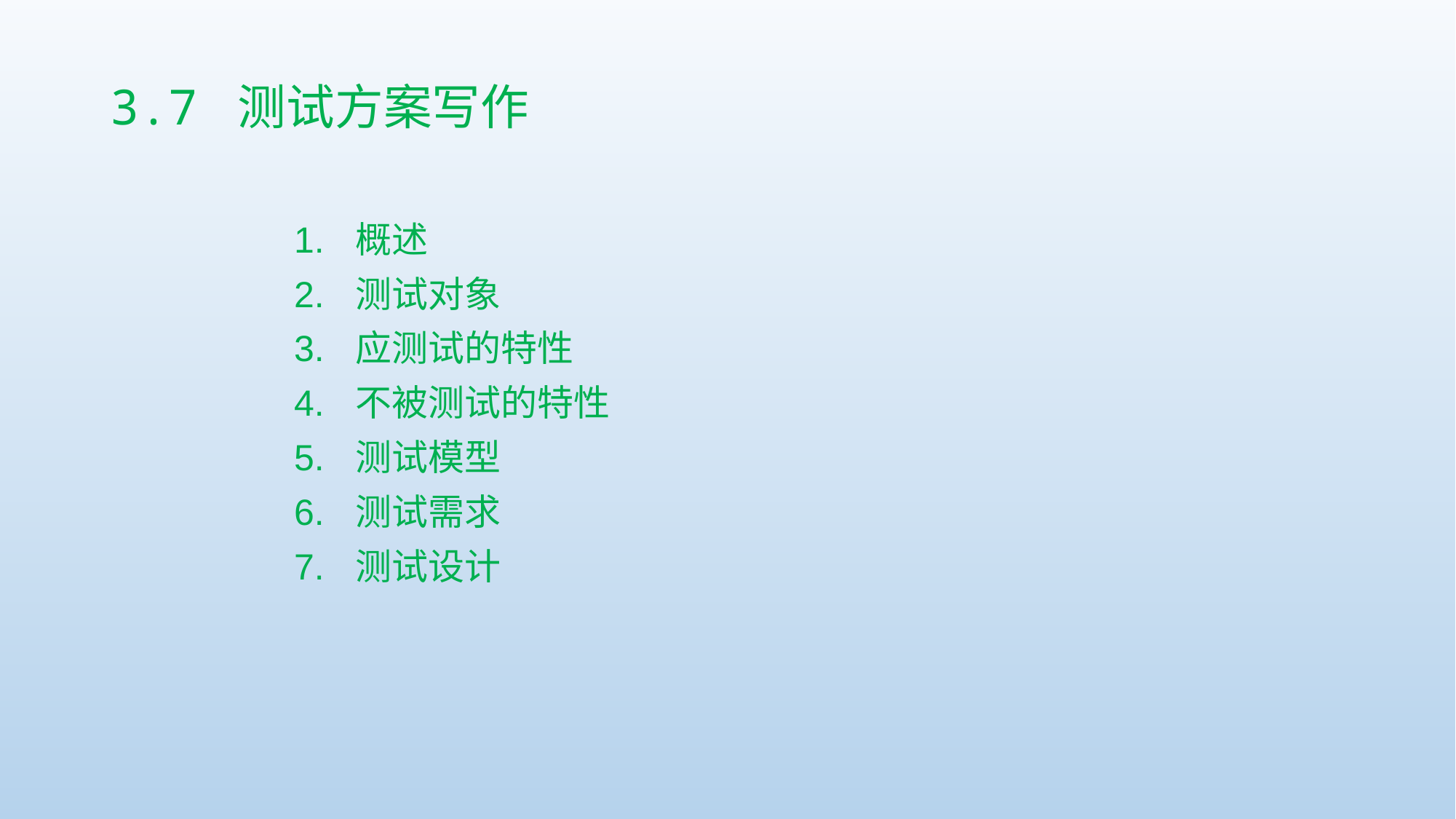

# 3.7 测试方案写作
概述
测试对象
应测试的特性
不被测试的特性
测试模型
测试需求
测试设计